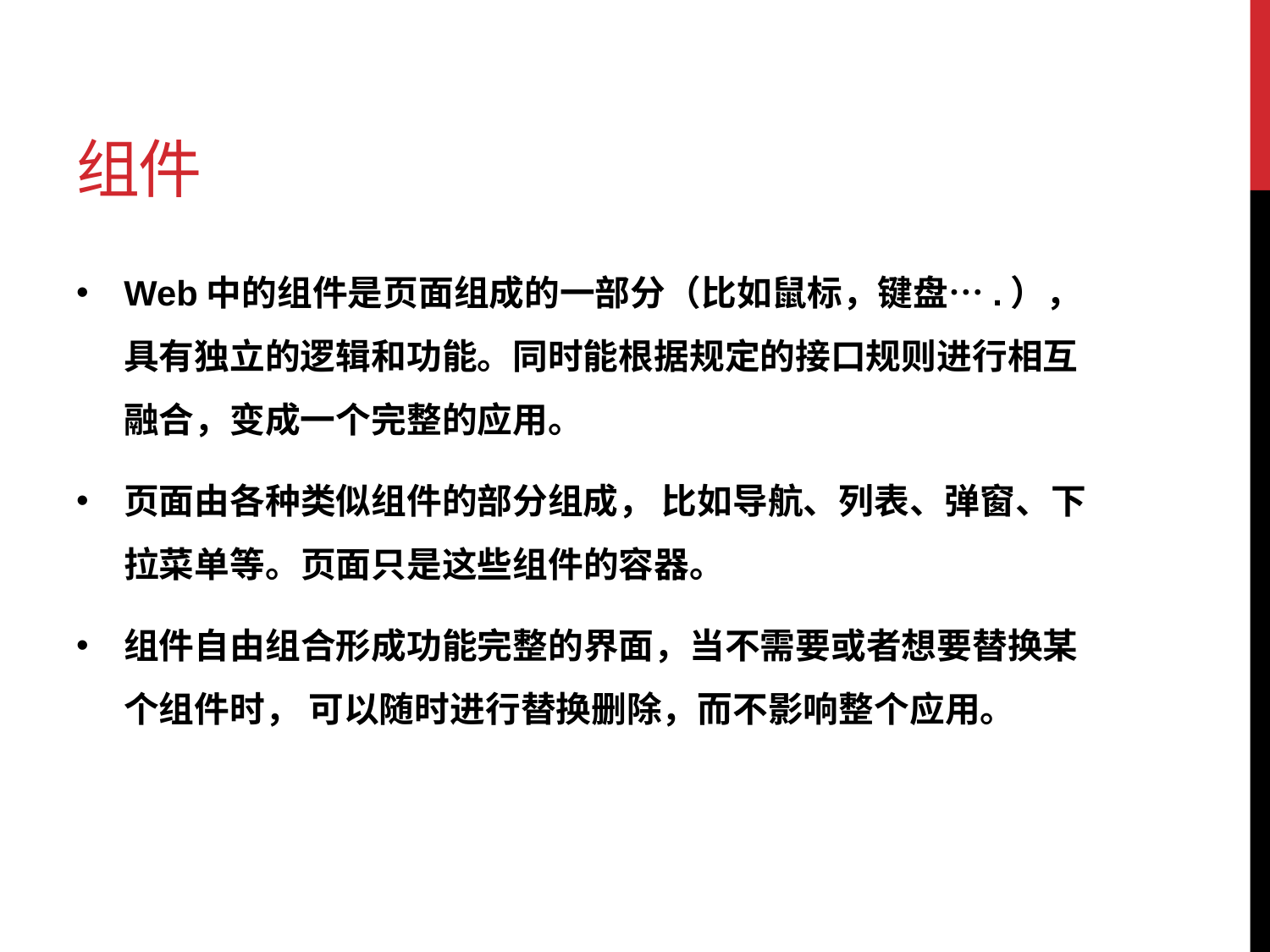

# 组件
Web中的组件是页面组成的一部分（比如鼠标，键盘….），具有独立的逻辑和功能。同时能根据规定的接口规则进行相互融合，变成一个完整的应用。
页面由各种类似组件的部分组成， 比如导航、列表、弹窗、下拉菜单等。页面只是这些组件的容器。
组件自由组合形成功能完整的界面，当不需要或者想要替换某个组件时， 可以随时进行替换删除，而不影响整个应用。